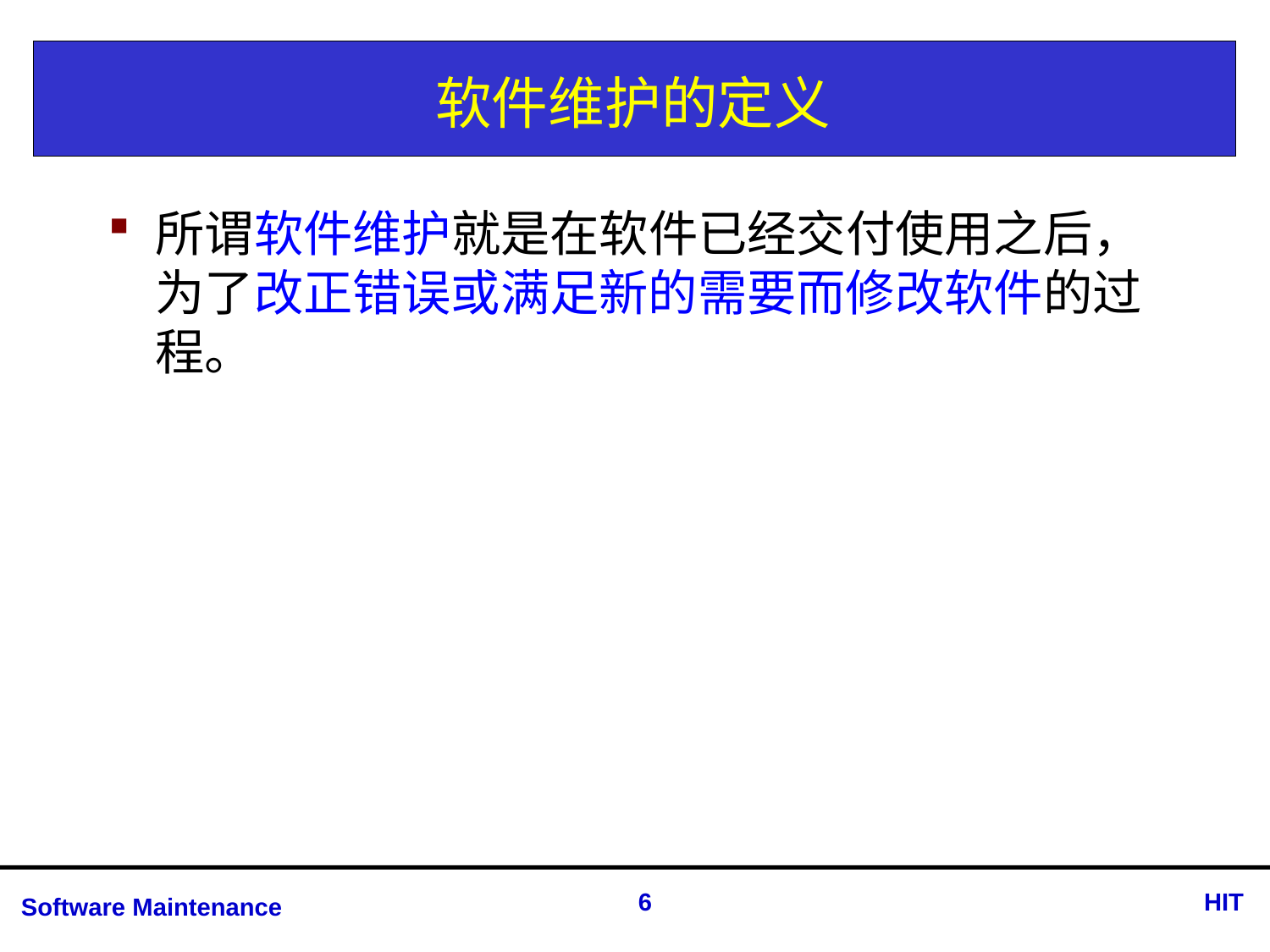

# 软件维护的定义
所谓软件维护就是在软件已经交付使用之后，为了改正错误或满足新的需要而修改软件的过程。